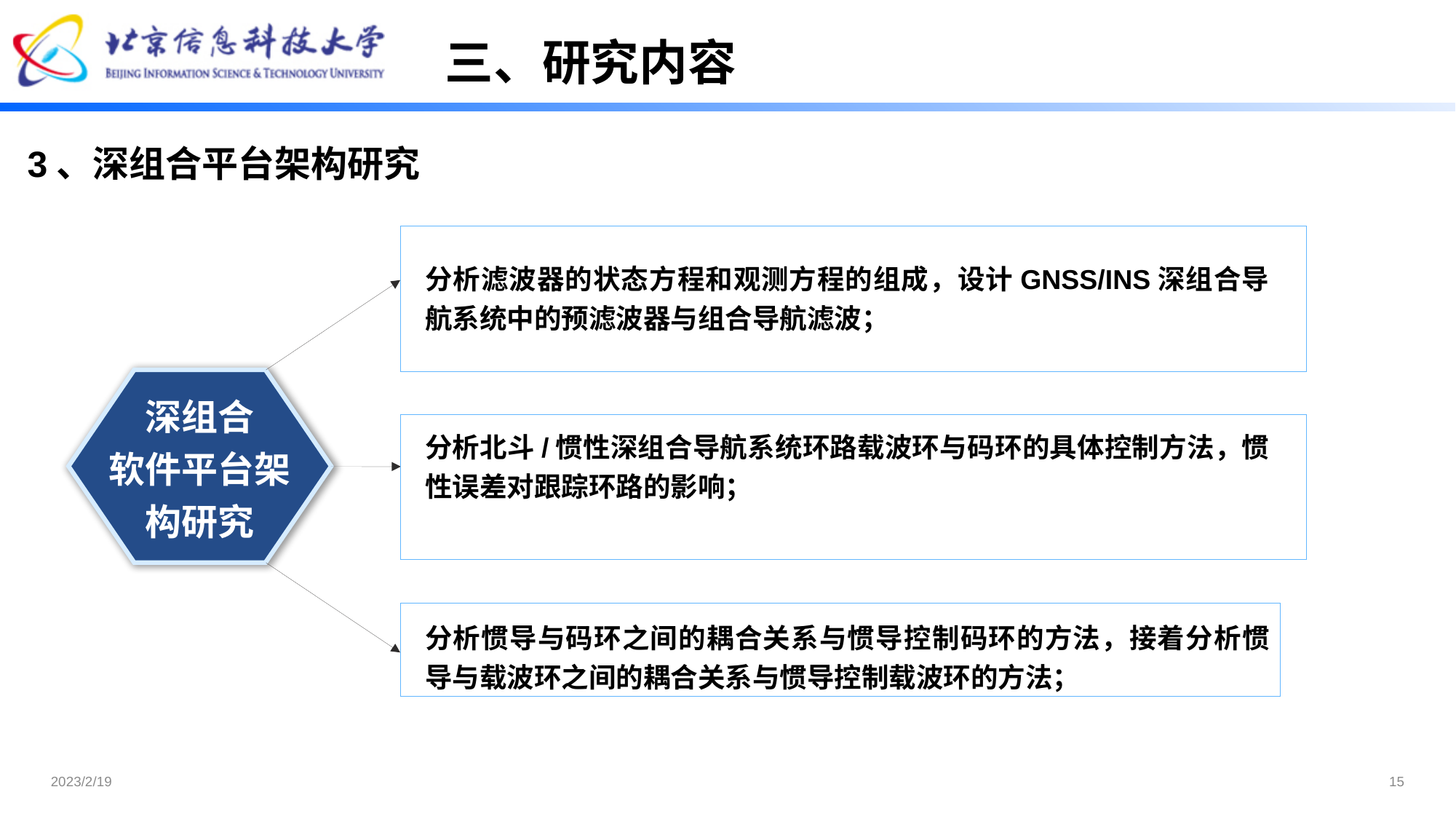

三、研究内容
3、深组合平台架构研究

分析滤波器的状态方程和观测方程的组成，设计GNSS/INS深组合导航系统中的预滤波器与组合导航滤波；

深组合
软件平台架构研究

分析北斗/惯性深组合导航系统环路载波环与码环的具体控制方法，惯性误差对跟踪环路的影响；

分析惯导与码环之间的耦合关系与惯导控制码环的方法，接着分析惯导与载波环之间的耦合关系与惯导控制载波环的方法；
2023/2/19
15